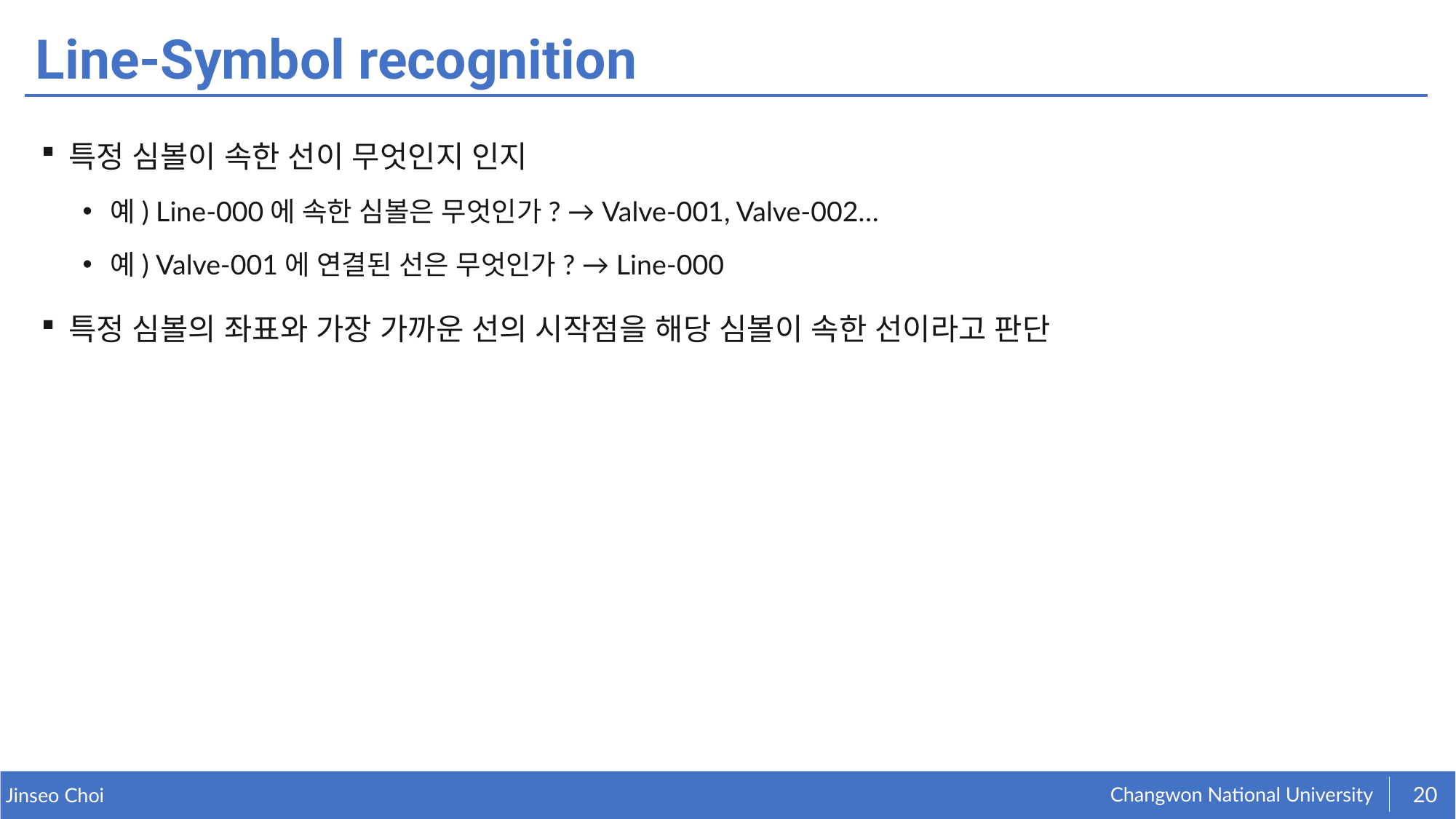

# Line-Symbol recognition
특정 심볼이 속한 선이 무엇인지 인지
예) Line-000에 속한 심볼은 무엇인가? → Valve-001, Valve-002…
예) Valve-001에 연결된 선은 무엇인가? → Line-000
특정 심볼의 좌표와 가장 가까운 선의 시작점을 해당 심볼이 속한 선이라고 판단

20